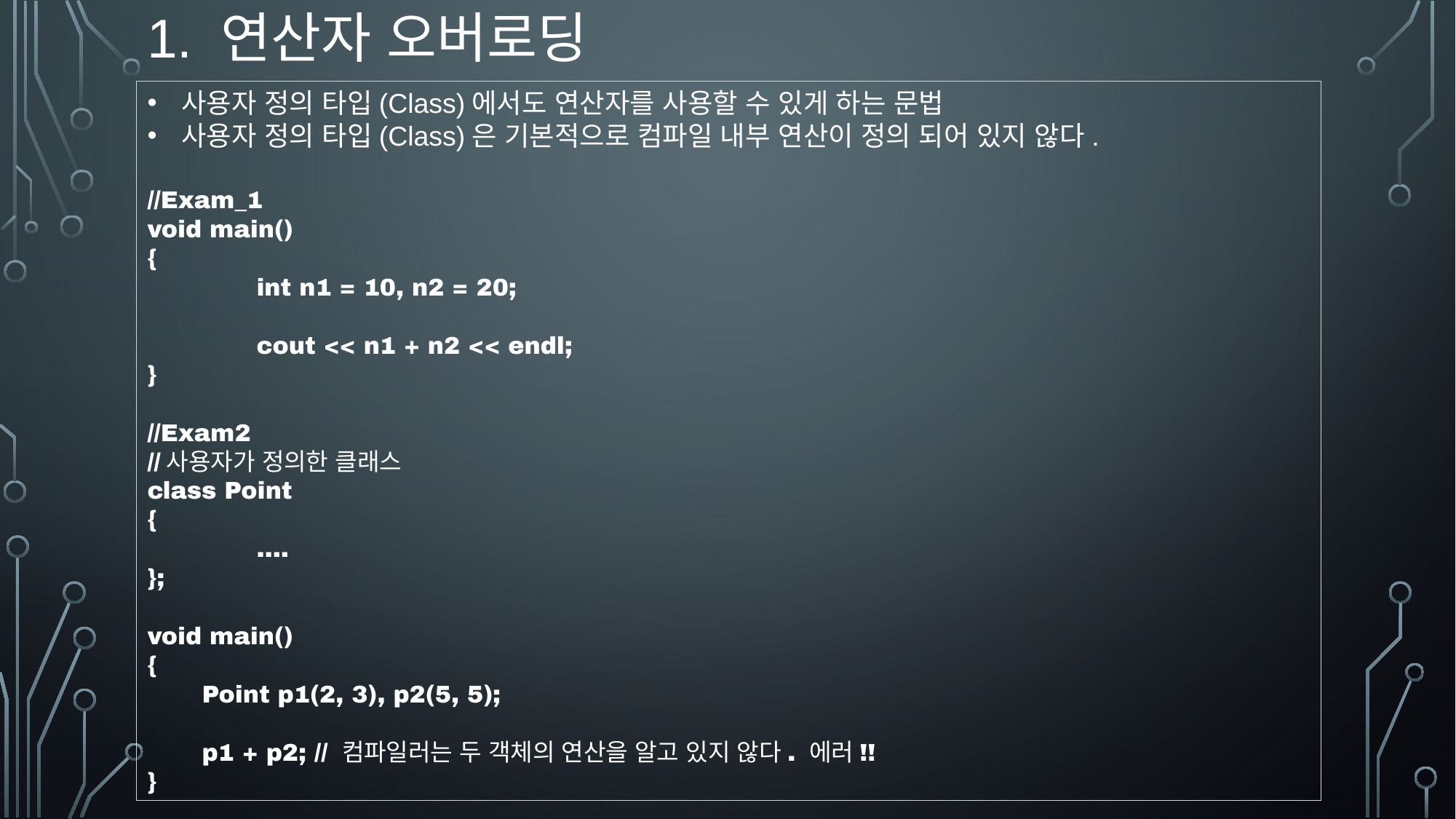

# 1. 연산자 오버로딩
사용자 정의 타입(Class)에서도 연산자를 사용할 수 있게 하는 문법
사용자 정의 타입(Class)은 기본적으로 컴파일 내부 연산이 정의 되어 있지 않다.

//Exam_1
void main()
{
	int n1 = 10, n2 = 20;

	cout << n1 + n2 << endl;
}

//Exam2
//사용자가 정의한 클래스
class Point
{
	….
};

void main()
{
Point p1(2, 3), p2(5, 5);

p1 + p2; // 컴파일러는 두 객체의 연산을 알고 있지 않다. 에러!!
}